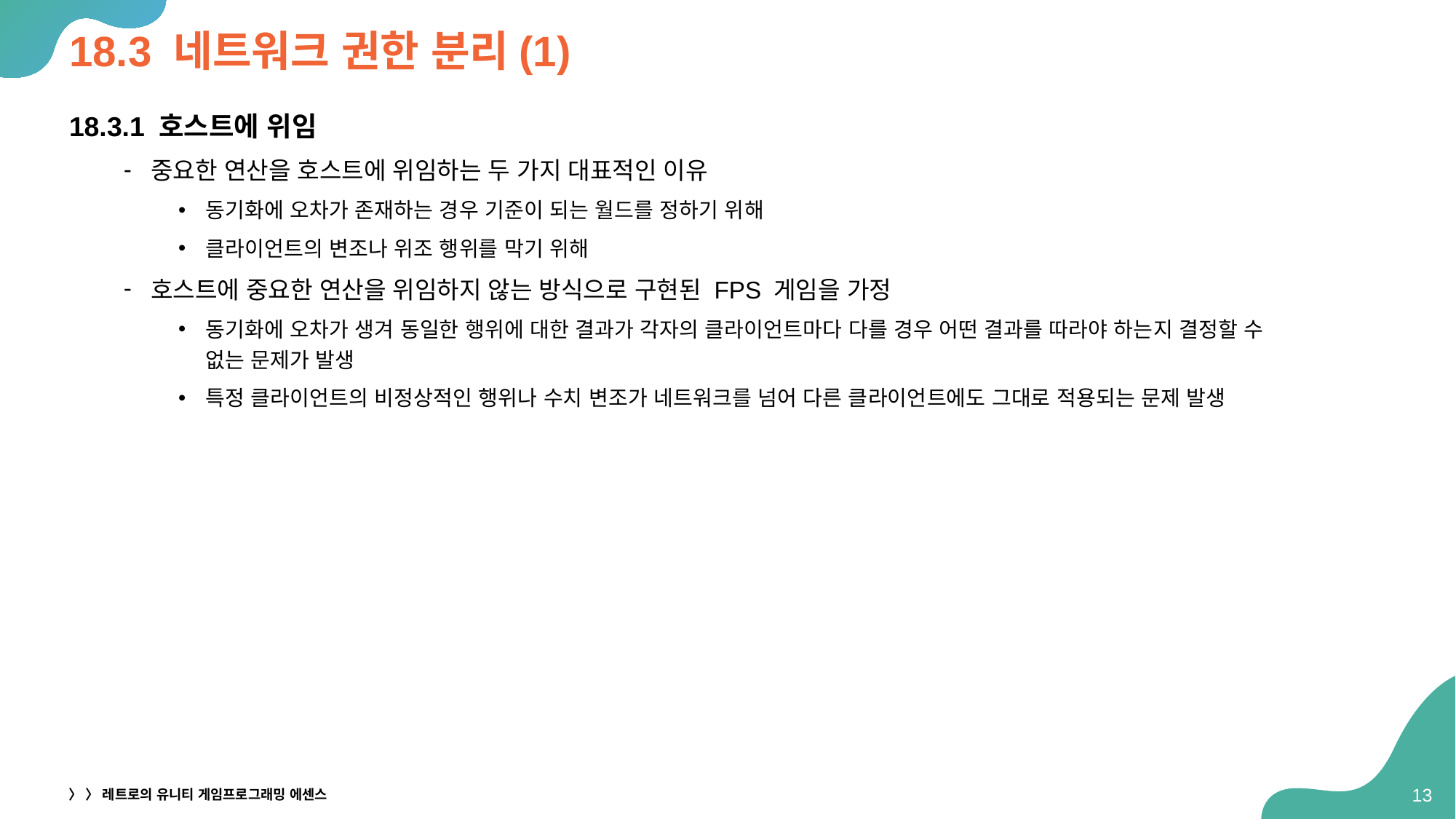

# 18.3 네트워크 권한 분리(1)
18.3.1 호스트에 위임
중요한 연산을 호스트에 위임하는 두 가지 대표적인 이유
동기화에 오차가 존재하는 경우 기준이 되는 월드를 정하기 위해
클라이언트의 변조나 위조 행위를 막기 위해
호스트에 중요한 연산을 위임하지 않는 방식으로 구현된 FPS 게임을 가정
동기화에 오차가 생겨 동일한 행위에 대한 결과가 각자의 클라이언트마다 다를 경우 어떤 결과를 따라야 하는지 결정할 수
없는 문제가 발생
특정 클라이언트의 비정상적인 행위나 수치 변조가 네트워크를 넘어 다른 클라이언트에도 그대로 적용되는 문제 발생
13